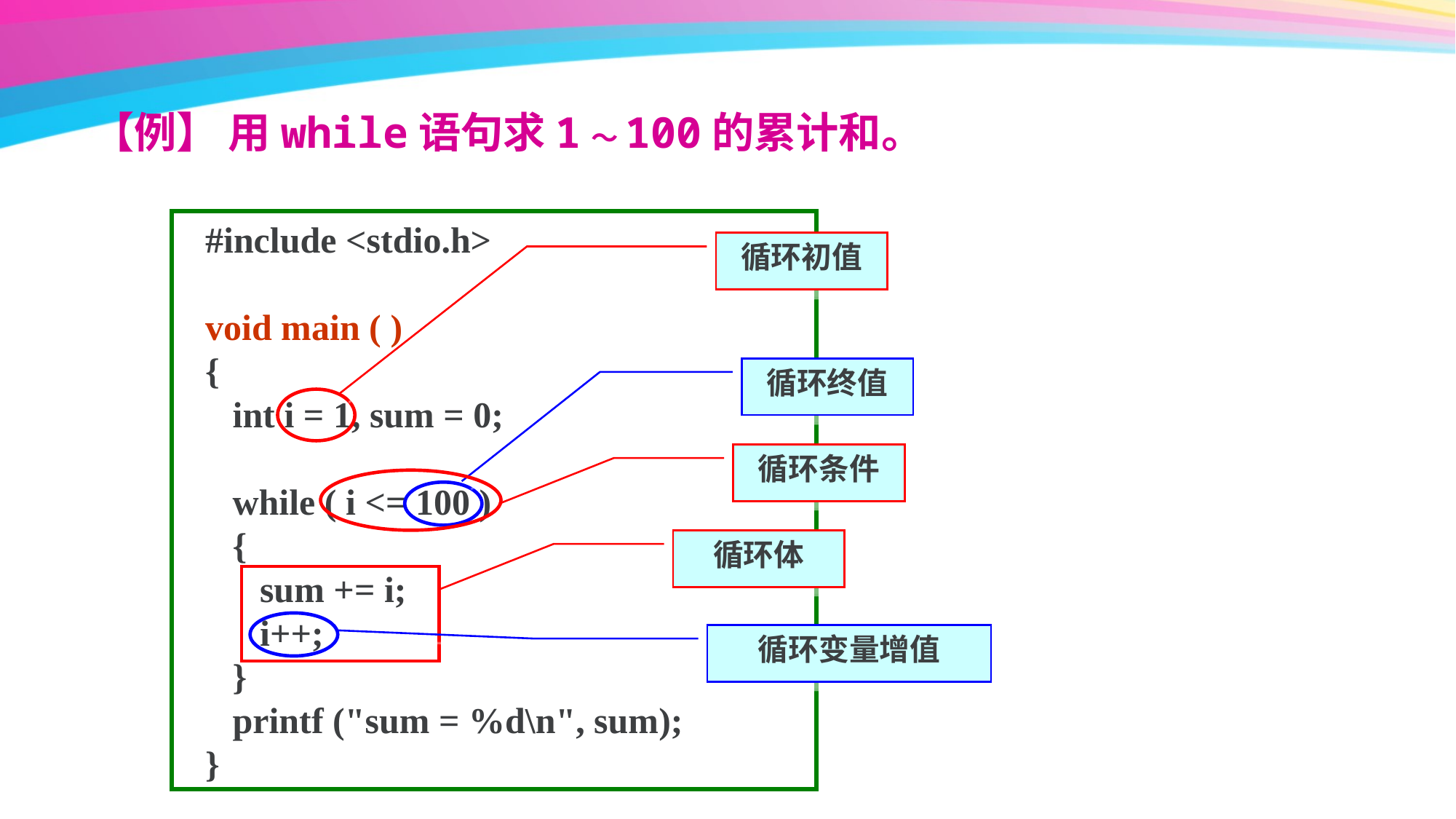

【例】 用while语句求1～100的累计和。
#include <stdio.h>

void main ( )
{
   int i = 1, sum = 0;

   while ( i <= 100 )
   {
      sum += i;
      i++;
   }
   printf ("sum = %d\n", sum);
}
循环初值
循环终值

循环条件

循环体

循环变量增值